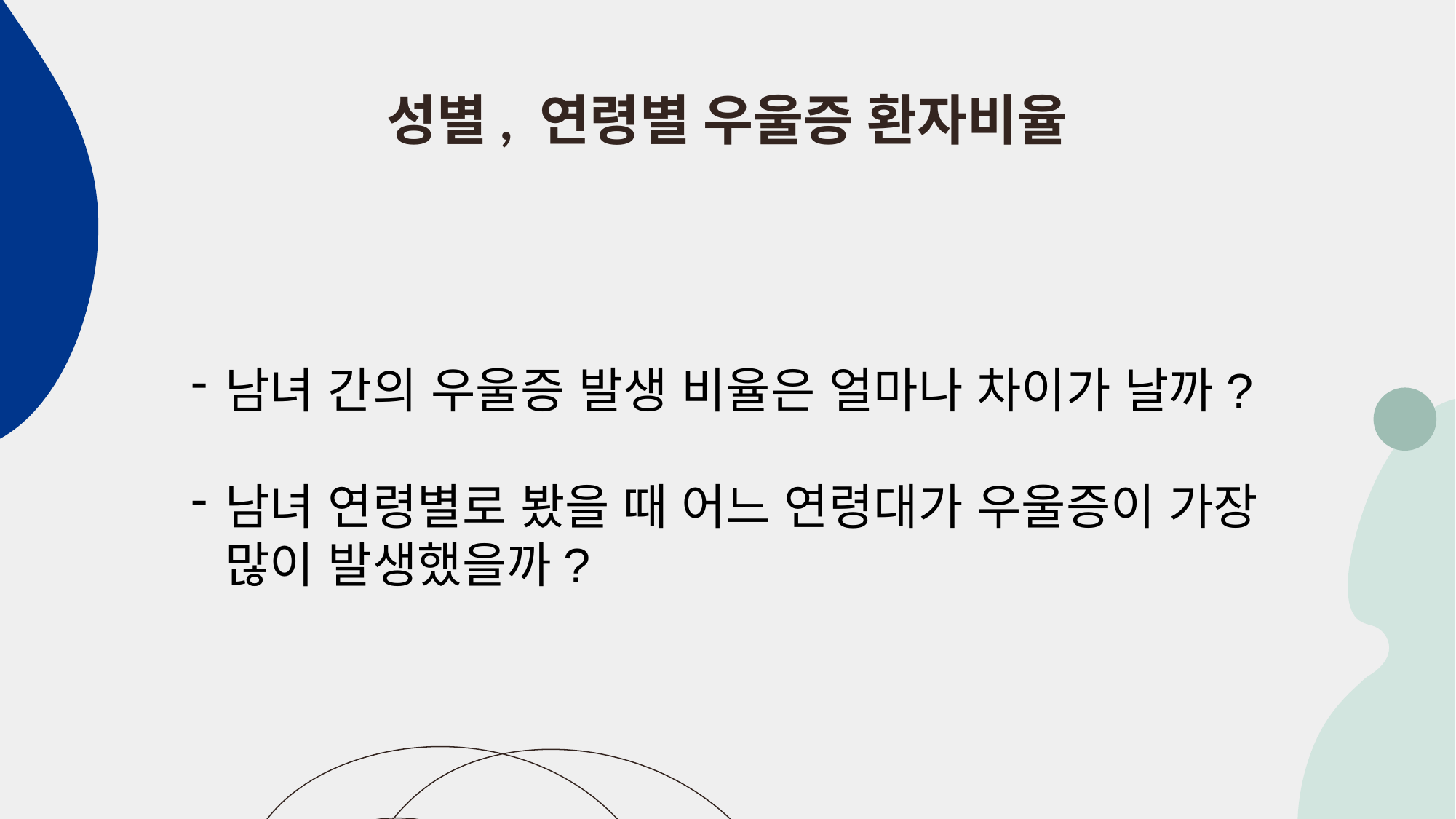

# 성별, 연령별 우울증 환자비율
남녀 간의 우울증 발생 비율은 얼마나 차이가 날까?

남녀 연령별로 봤을 때 어느 연령대가 우울증이 가장 많이 발생했을까?